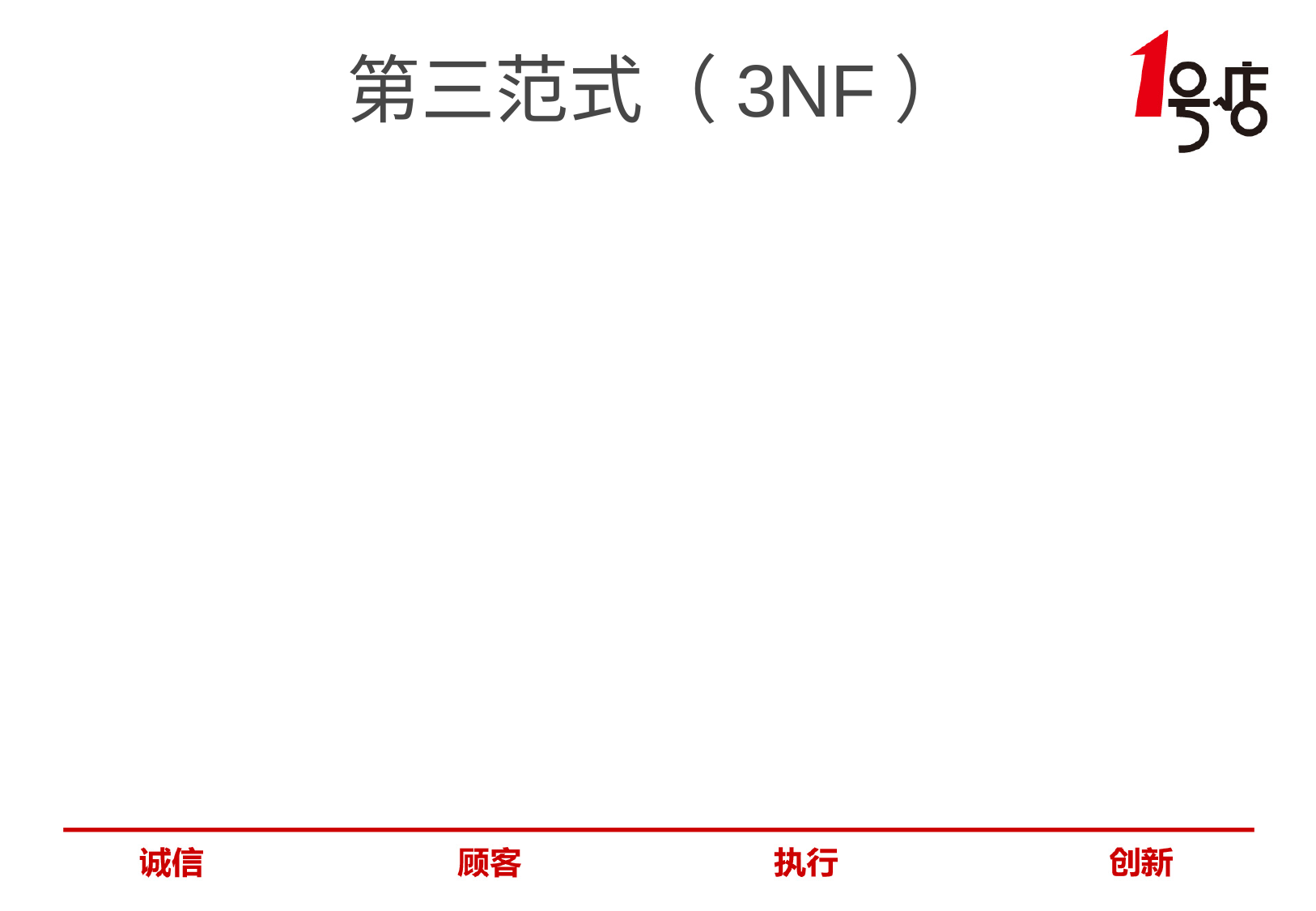

# 第三范式（3NF）
在第二范式的基础上，数据表中如果不存在非关键字段对任一候选关键字段的传递函数依赖则符合第三范式。所谓传递函数依赖，指的是如果存在"A → B → C"的决定关系，则C传递函数依赖于A。因此，满足第三范式的数据库表应该不存在如下依赖关系：
关键字段 → 非关键字段x → 非关键字段y